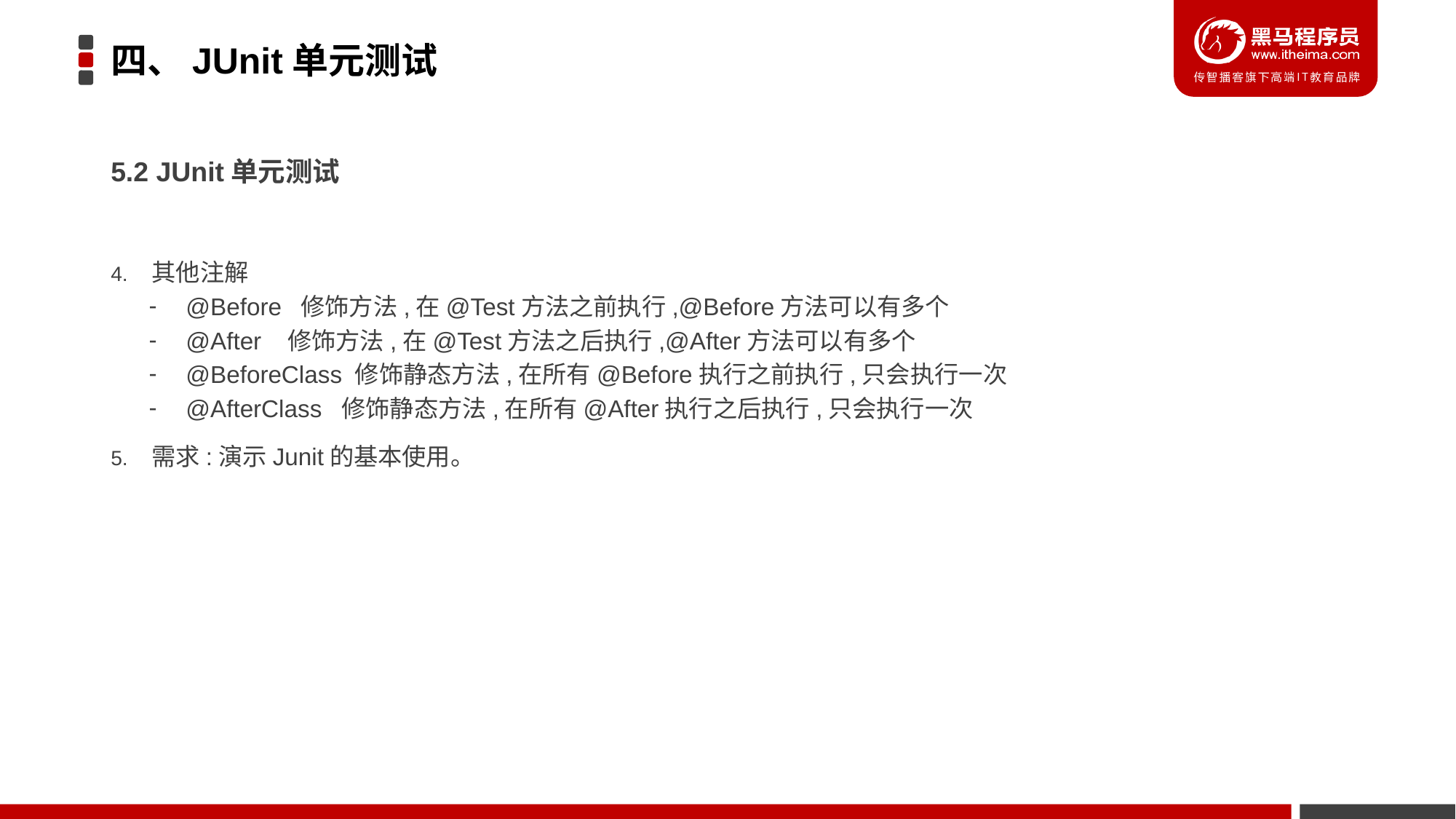

# 四、JUnit单元测试
5.2 JUnit单元测试
其他注解
@Before  修饰方法,在@Test方法之前执行,@Before方法可以有多个
@After   修饰方法,在@Test方法之后执行,@After方法可以有多个
@BeforeClass 修饰静态方法,在所有@Before执行之前执行,只会执行一次
@AfterClass  修饰静态方法,在所有@After执行之后执行,只会执行一次
需求:演示Junit的基本使用。